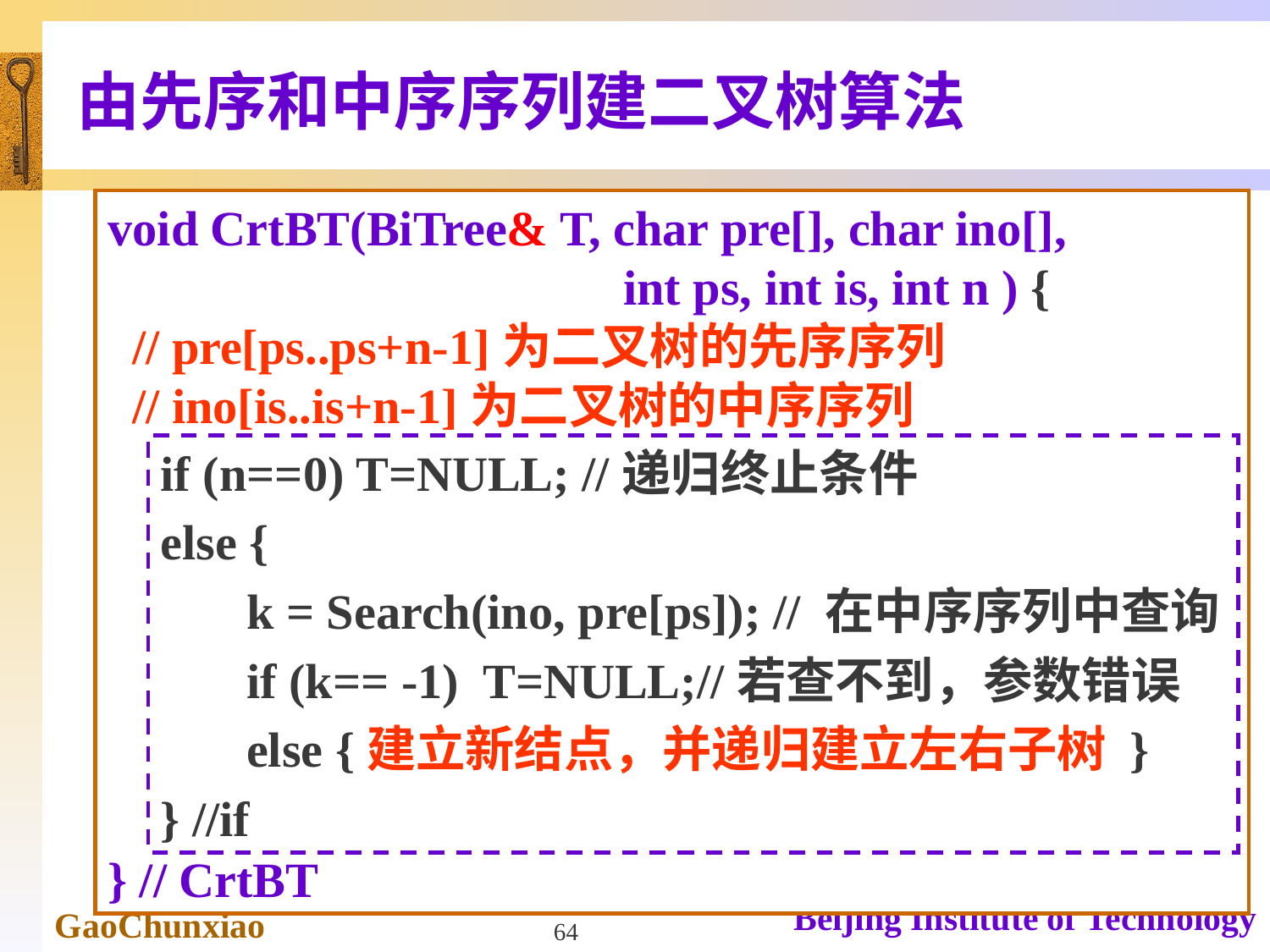

# 由先序和中序序列建二叉树算法
void CrtBT(BiTree& T, char pre[], char ino[],
                                          int ps, int is, int n ) {
  // pre[ps..ps+n-1]为二叉树的先序序列
  // ino[is..is+n-1]为二叉树的中序序列

} // CrtBT
if (n==0) T=NULL; //递归终止条件
else {
       k = Search(ino, pre[ps]); // 在中序序列中查询
       if (k== -1)  T=NULL;//若查不到，参数错误
       else {建立新结点，并递归建立左右子树 }
} //if
64